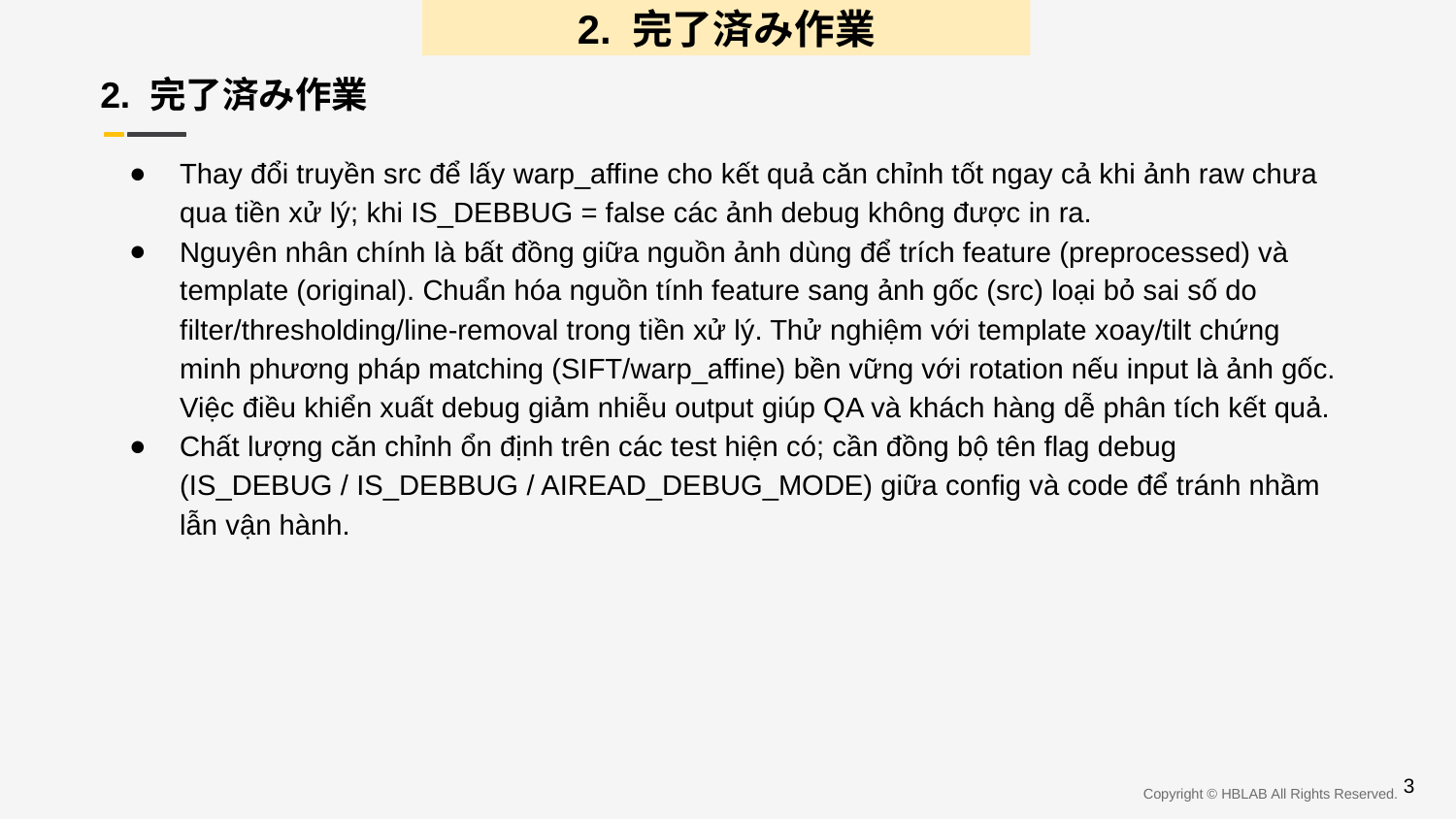

2. 完了済み作業
2. 完了済み作業
Thay đổi truyền src để lấy warp_affine cho kết quả căn chỉnh tốt ngay cả khi ảnh raw chưa qua tiền xử lý; khi IS_DEBBUG = false các ảnh debug không được in ra.
Nguyên nhân chính là bất đồng giữa nguồn ảnh dùng để trích feature (preprocessed) và template (original). Chuẩn hóa nguồn tính feature sang ảnh gốc (src) loại bỏ sai số do filter/thresholding/line-removal trong tiền xử lý. Thử nghiệm với template xoay/tilt chứng minh phương pháp matching (SIFT/warp_affine) bền vững với rotation nếu input là ảnh gốc. Việc điều khiển xuất debug giảm nhiễu output giúp QA và khách hàng dễ phân tích kết quả.
Chất lượng căn chỉnh ổn định trên các test hiện có; cần đồng bộ tên flag debug (IS_DEBUG / IS_DEBBUG / AIREAD_DEBUG_MODE) giữa config và code để tránh nhầm lẫn vận hành.
3